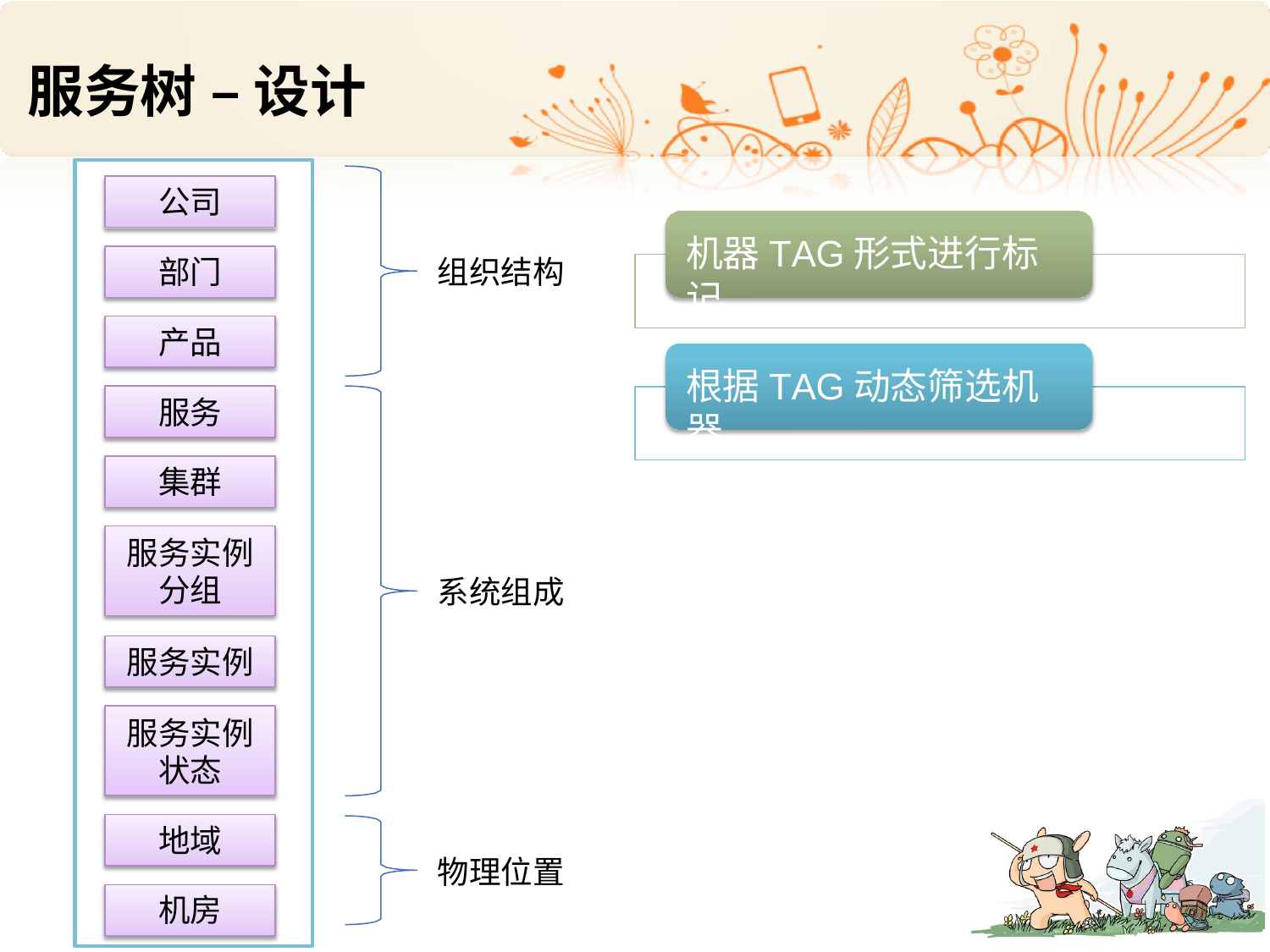

# 服务树 – 设计

公司

机器TAG形式进行标记

部门
组织结构

产品

根据TAG动态筛选机器

服务

集群

服务实例 分组
系统组成

服务实例

服务实例 状态

地域
物理位置

机房